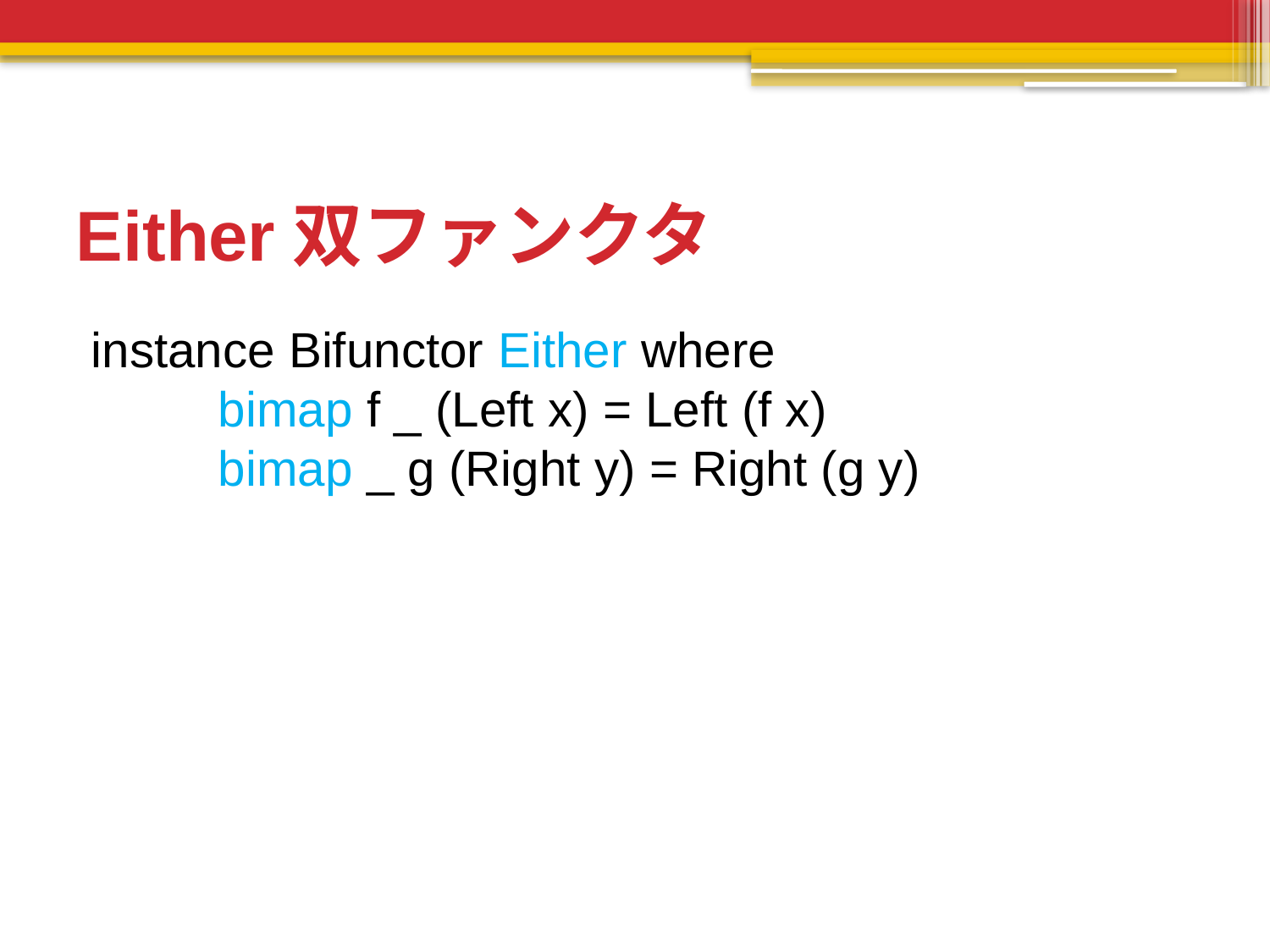

# Either双ファンクタ
instance Bifunctor Either where
	bimap f _ (Left x) = Left (f x)
	bimap _ g (Right y) = Right (g y)